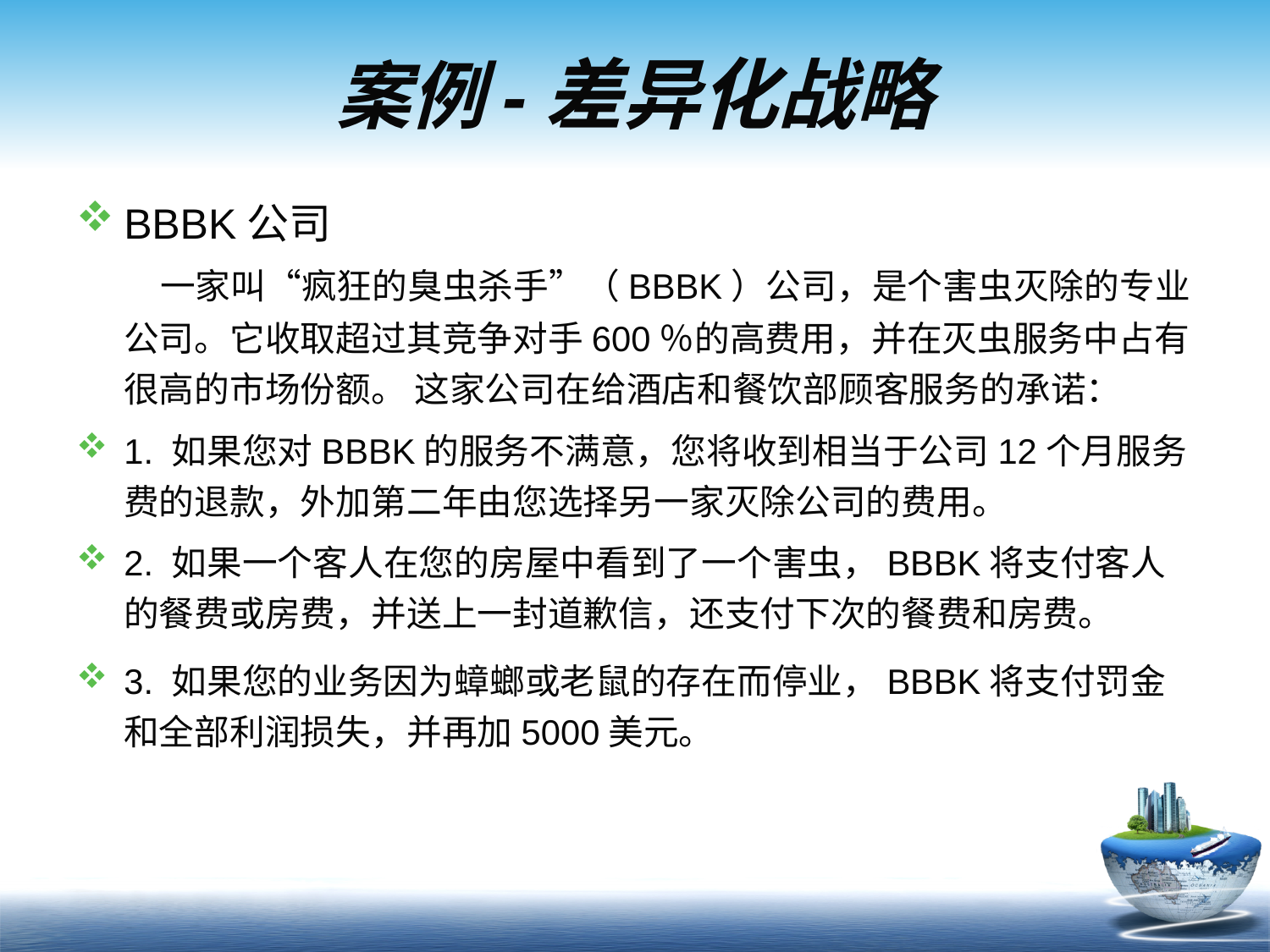

# 案例-差异化战略
BBBK公司
    一家叫“疯狂的臭虫杀手”（BBBK）公司，是个害虫灭除的专业公司。它收取超过其竞争对手600％的高费用，并在灭虫服务中占有很高的市场份额。 这家公司在给酒店和餐饮部顾客服务的承诺：
1. 如果您对BBBK的服务不满意，您将收到相当于公司12个月服务费的退款，外加第二年由您选择另一家灭除公司的费用。
2. 如果一个客人在您的房屋中看到了一个害虫，BBBK将支付客人的餐费或房费，并送上一封道歉信，还支付下次的餐费和房费。
3. 如果您的业务因为蟑螂或老鼠的存在而停业，BBBK将支付罚金和全部利润损失，并再加5000美元。